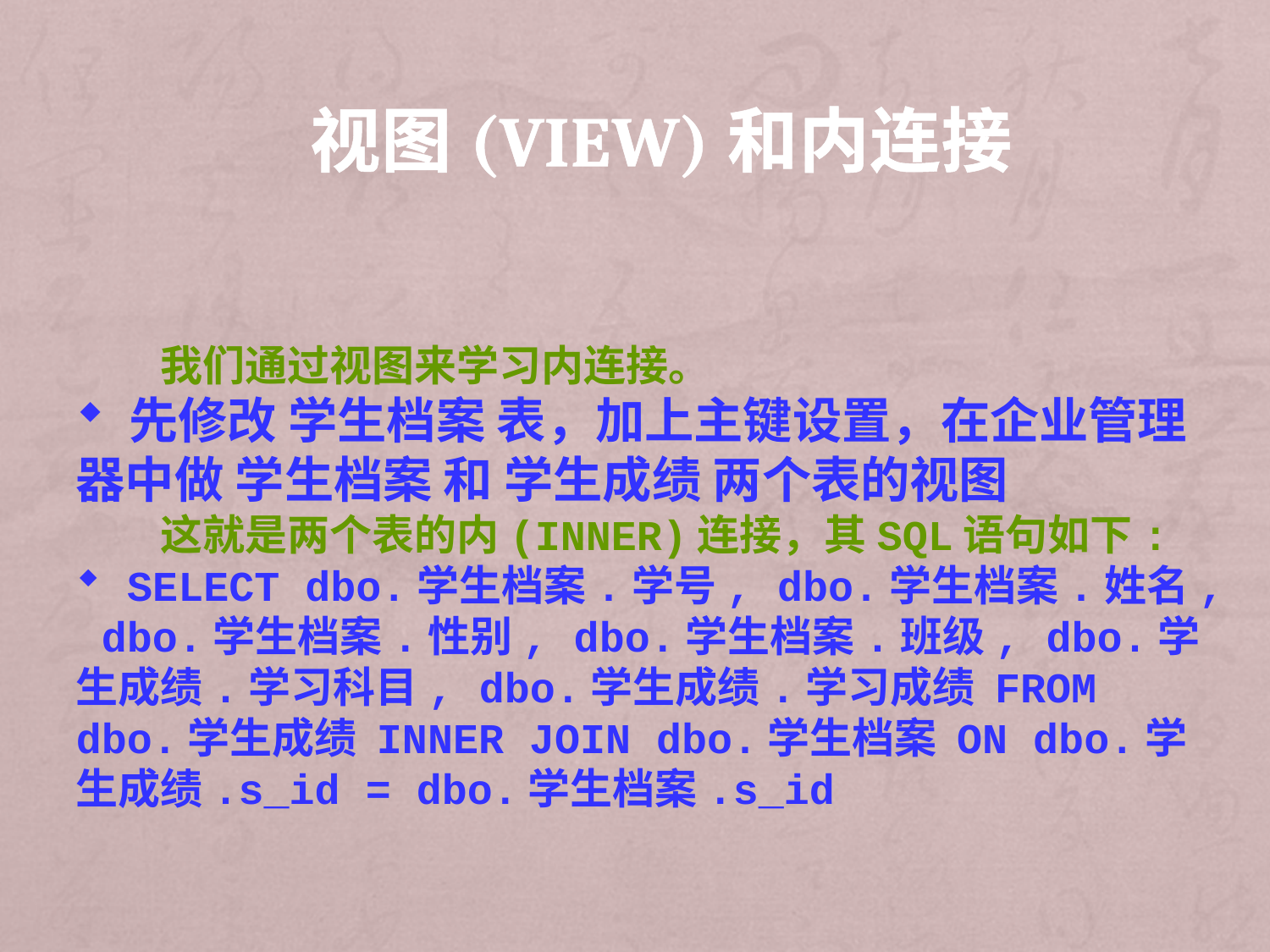

# 视图(VIEW)和内连接
　　我们通过视图来学习内连接。
 先修改 学生档案 表，加上主键设置，在企业管理器中做 学生档案 和 学生成绩 两个表的视图
　　这就是两个表的内(INNER)连接，其SQL语句如下:
 SELECT dbo.学生档案.学号, dbo.学生档案.姓名, dbo.学生档案.性别, dbo.学生档案.班级, dbo.学生成绩.学习科目, dbo.学生成绩.学习成绩 FROM dbo.学生成绩 INNER JOIN dbo.学生档案 ON dbo.学生成绩.s_id = dbo.学生档案.s_id